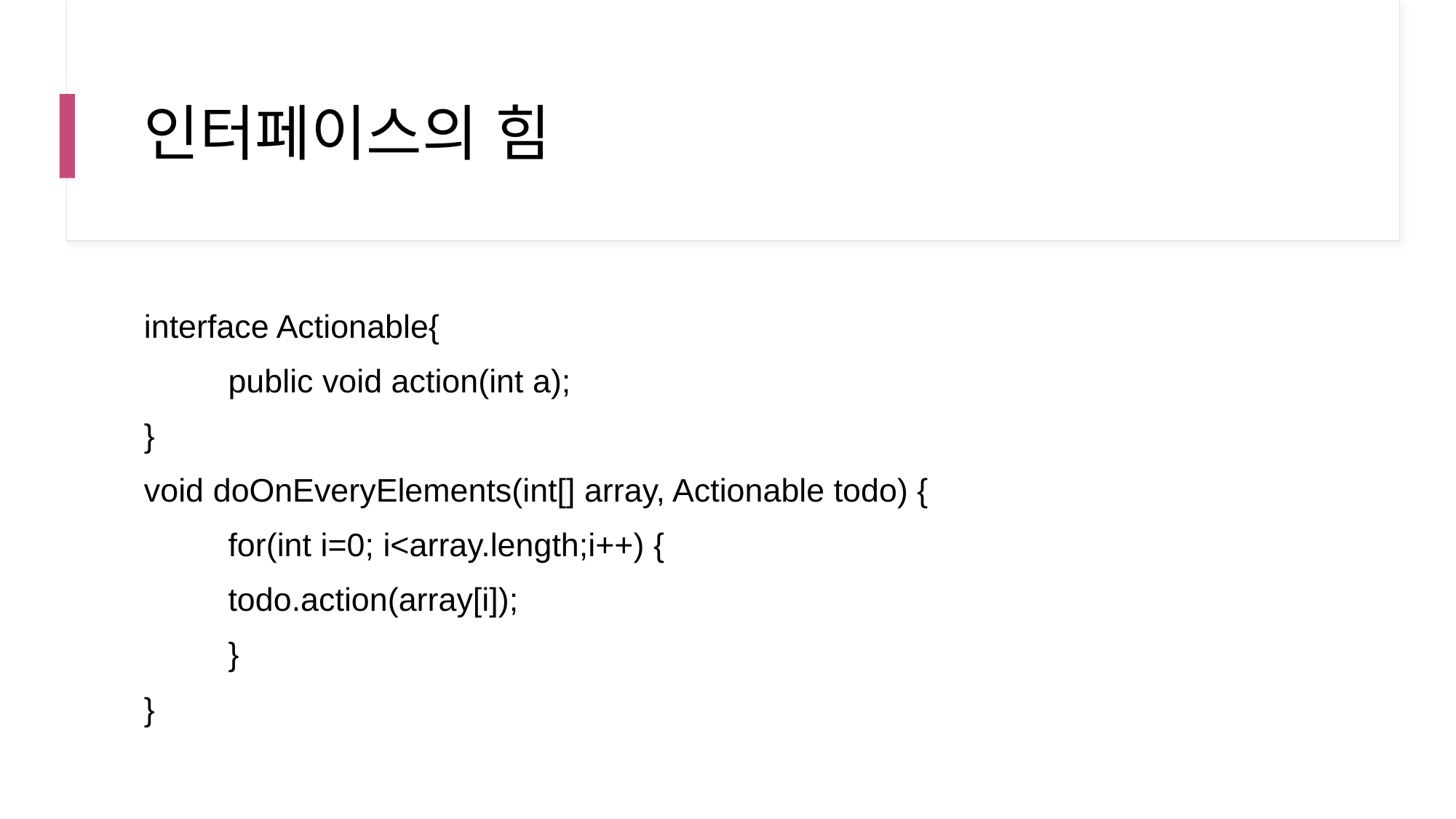

# 인터페이스의 힘
interface Actionable{
	public void action(int a);
}
void doOnEveryElements(int[] array, Actionable todo) {
	for(int i=0; i<array.length;i++) {
		todo.action(array[i]);
	}
}